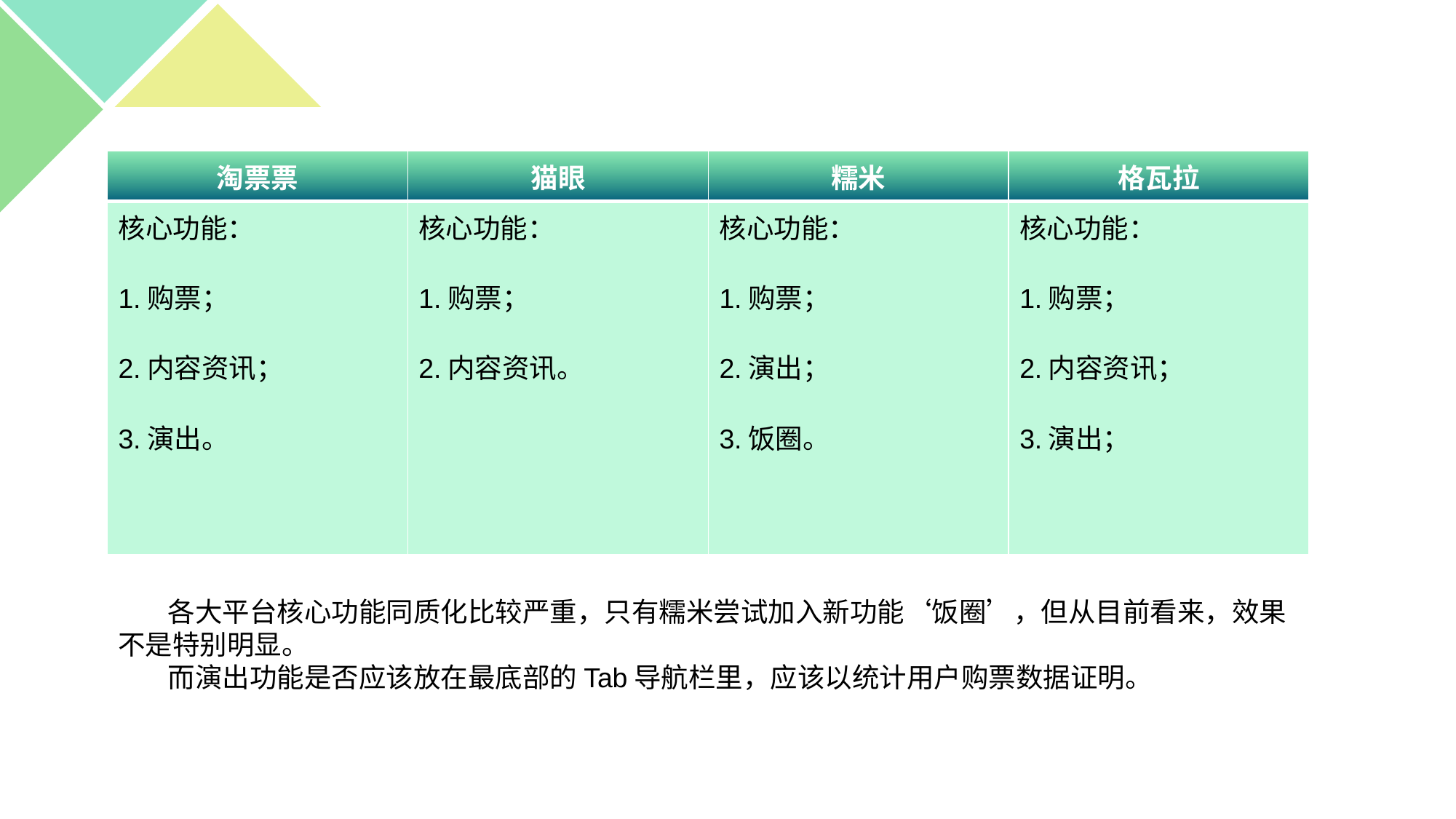

| 淘票票 | 猫眼 | 糯米 | 格瓦拉 |
| --- | --- | --- | --- |
| 核心功能： 1.购票； 2.内容资讯； 3.演出。 | 核心功能： 1.购票； 2.内容资讯。 | 核心功能： 1.购票； 2.演出； 3.饭圈。 | 核心功能： 1.购票； 2.内容资讯； 3.演出； |
       各大平台核心功能同质化比较严重，只有糯米尝试加入新功能‘饭圈’，但从目前看来，效果不是特别明显。
       而演出功能是否应该放在最底部的Tab导航栏里，应该以统计用户购票数据证明。